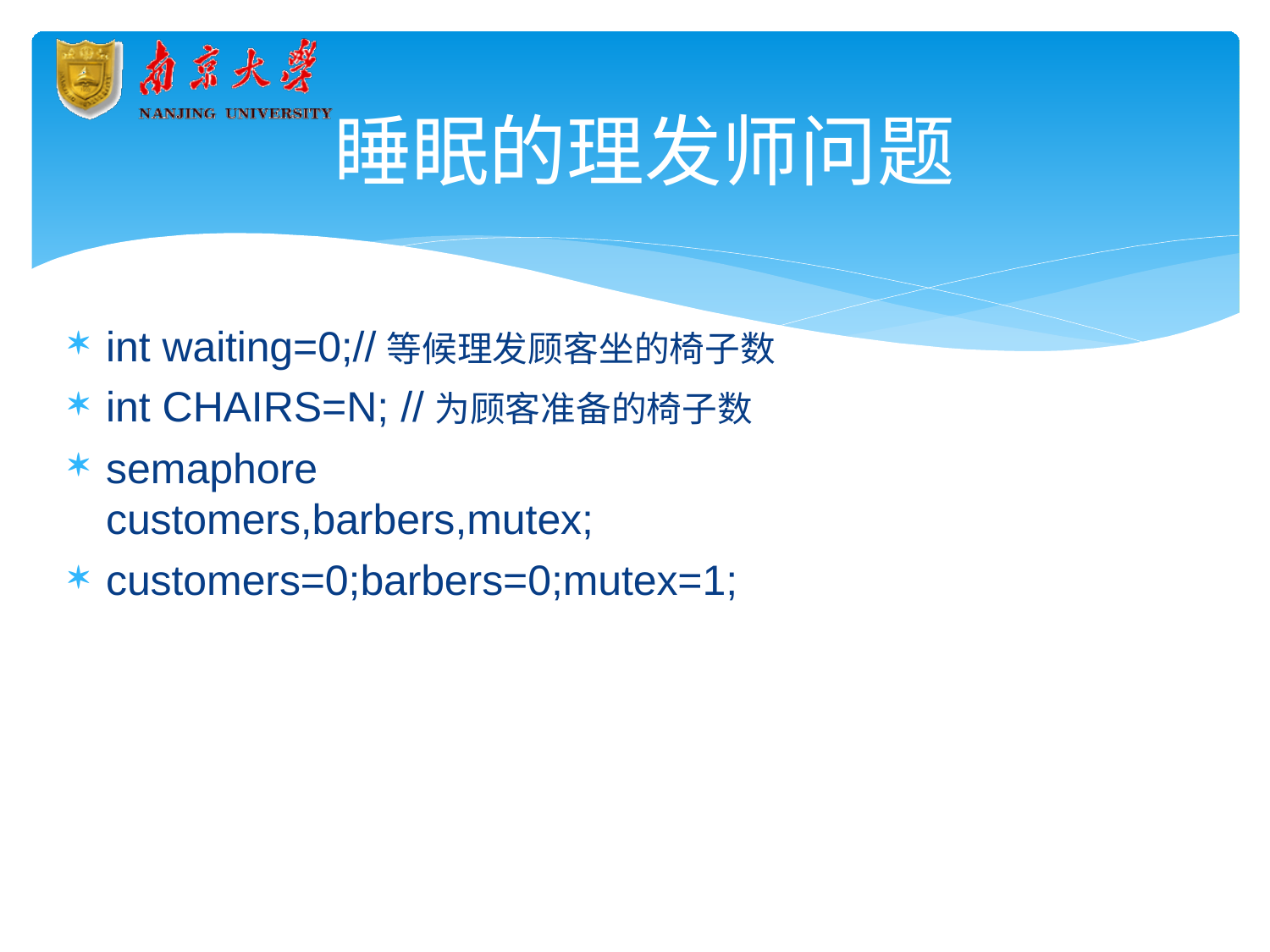

# 睡眠的理发师问题
int waiting=0;//等候理发顾客坐的椅子数
int CHAIRS=N; //为顾客准备的椅子数
semaphore customers,barbers,mutex;
customers=0;barbers=0;mutex=1;